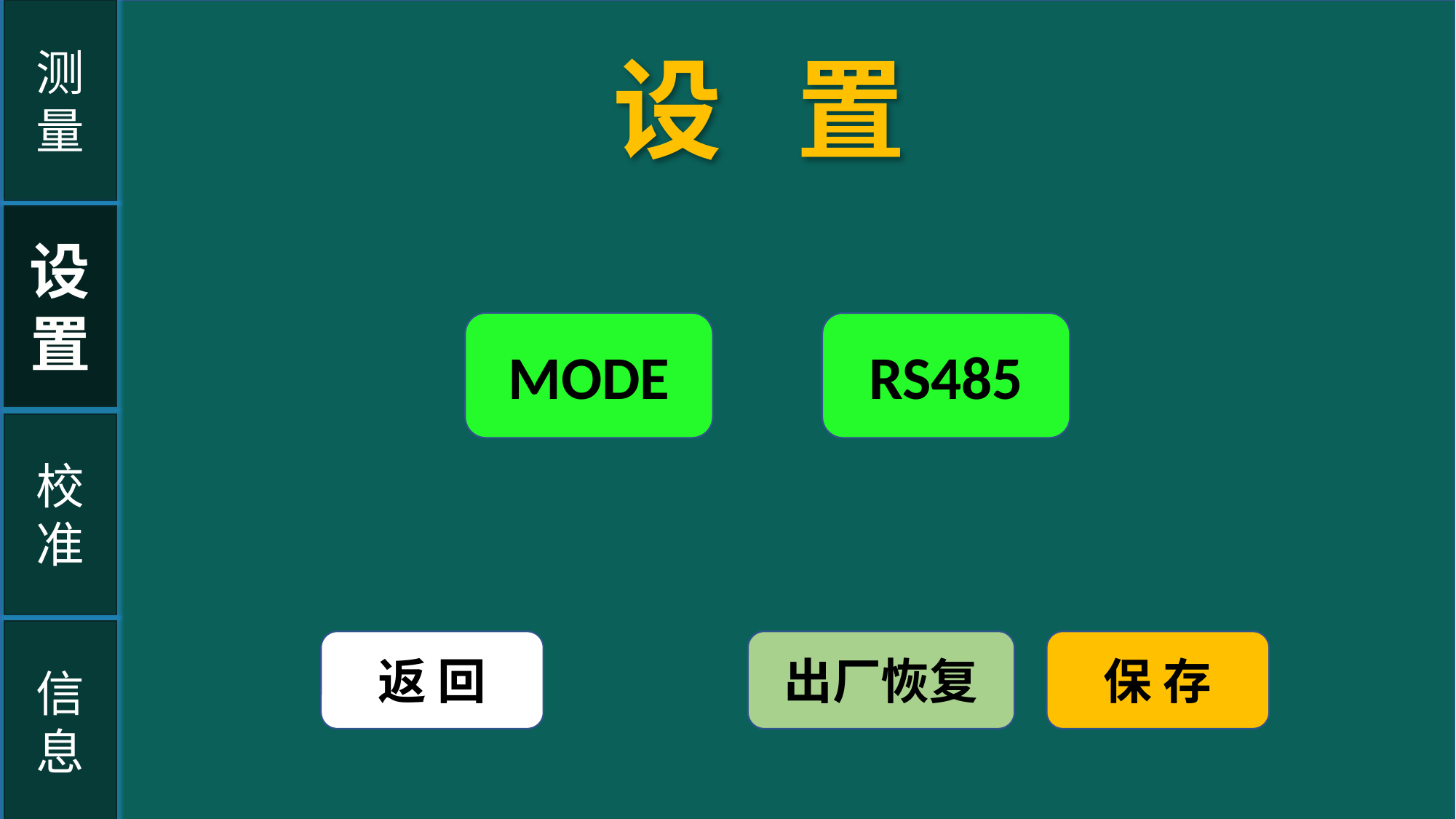

测
量
设   置
设置
MODE
RS485
校
准
信
息
返 回
出厂恢复
保 存